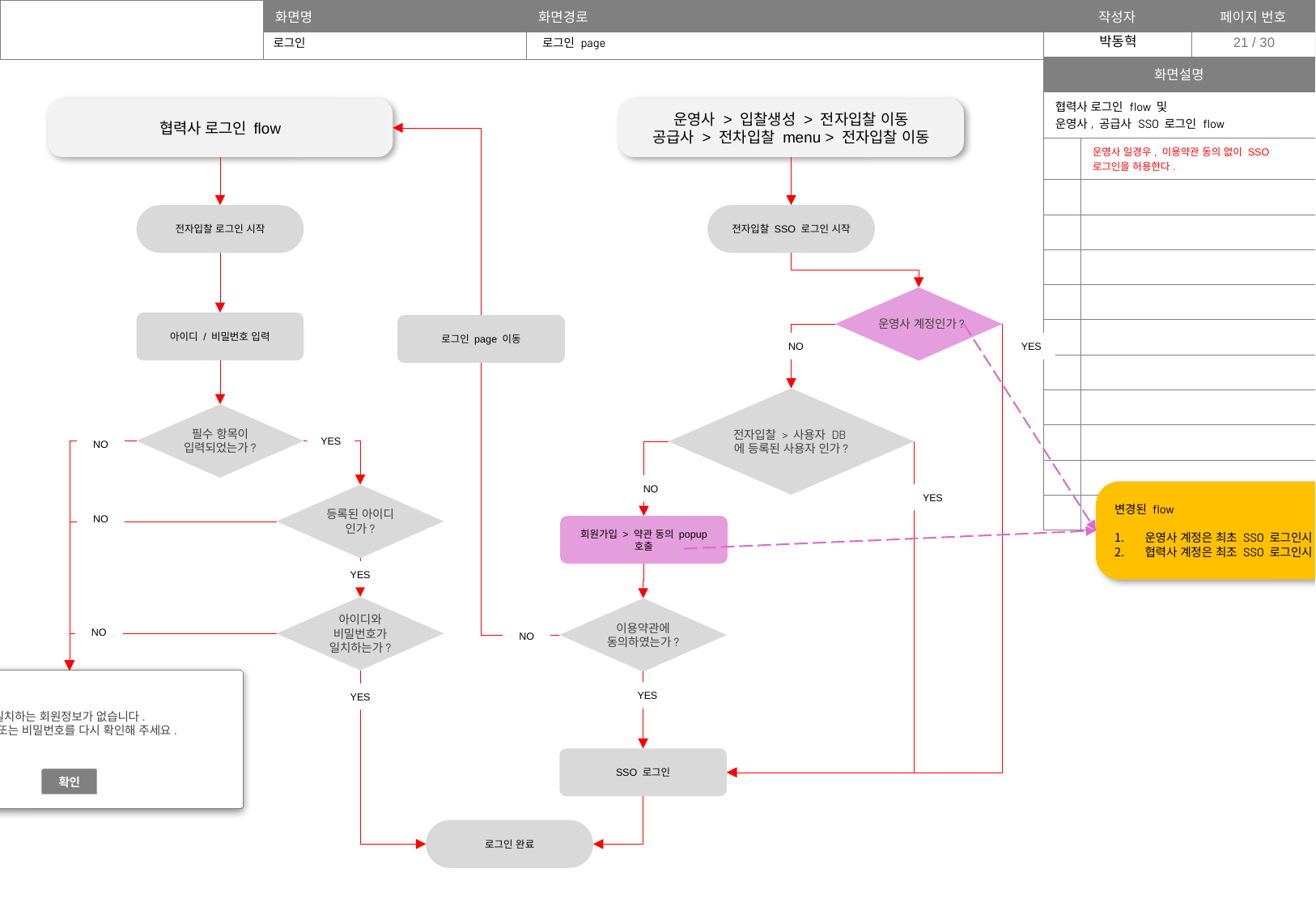

21
로그인
로그인 page
| 화면설명 |  |
| --- | --- |
| 협력사 로그인 flow 및 운영사, 공급사 SSO 로그인 flow |  |
|  | 운영사 일경우, 이용약관 동의 없이 SSO 로그인을 허용한다. |
|  |  |
|  |  |
|  |  |
|  |  |
|  |  |
|  |  |
|  |  |
|  |  |
|  |  |
|  |  |
협력사 로그인 flow
운영사 > 입찰생성 > 전자입찰 이동
공급사 > 전차입찰 menu > 전자입찰 이동
전자입찰 로그인 시작
전자입찰 SSO 로그인 시작
운영사 계정인가?
아이디 / 비밀번호 입력
로그인 page 이동
NO
YES
전자입찰 > 사용자 DB에 등록된 사용자 인가?
필수 항목이 입력되었는가?
YES
NO
NO
변경된 flow

운영사 계정은 최초 SSO 로그인시 이용약관 동의 없음
협력사 계정은 최조 SSO 로그인시 이용약관 동의 필요
YES
등록된 아이디 인가?
NO
회원가입 > 약관 동의 popup 호출
YES
아이디와 비밀번호가 일치하는가?
이용약관에 동의하였는가?
NO
NO

YES
YES
일치하는 회원정보가 없습니다.
아이디 또는 비밀번호를 다시 확인해 주세요.
SSO 로그인
확인
로그인 완료